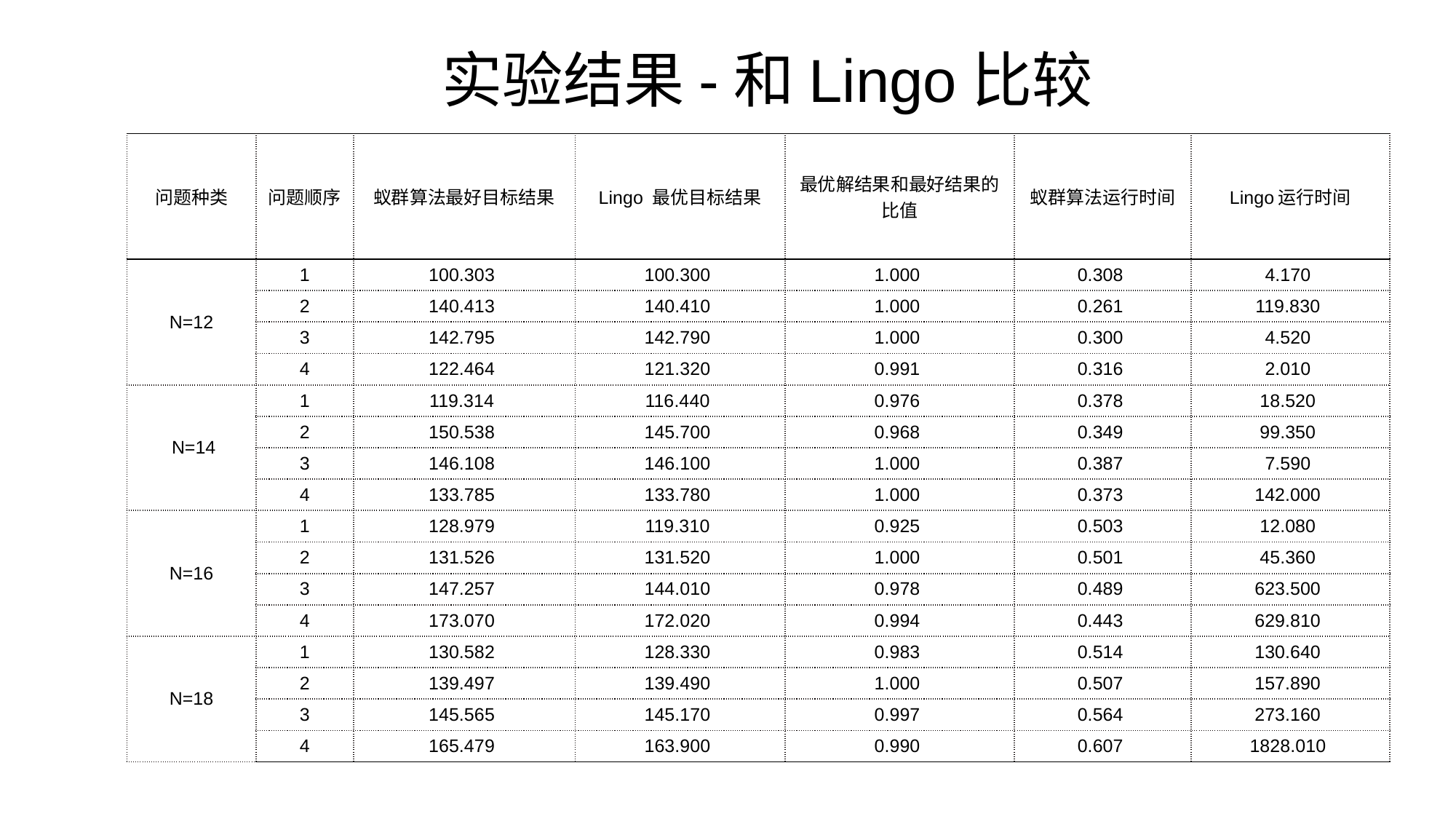

实验结果-和Lingo比较
| 问题种类 | 问题顺序 | 蚁群算法最好目标结果 | Lingo 最优目标结果 | 最优解结果和最好结果的比值 | 蚁群算法运行时间 | Lingo运行时间 |
| --- | --- | --- | --- | --- | --- | --- |
| N=12 | 1 | 100.303 | 100.300 | 1.000 | 0.308 | 4.170 |
|  | 2 | 140.413 | 140.410 | 1.000 | 0.261 | 119.830 |
|  | 3 | 142.795 | 142.790 | 1.000 | 0.300 | 4.520 |
|  | 4 | 122.464 | 121.320 | 0.991 | 0.316 | 2.010 |
| N=14 | 1 | 119.314 | 116.440 | 0.976 | 0.378 | 18.520 |
|  | 2 | 150.538 | 145.700 | 0.968 | 0.349 | 99.350 |
|  | 3 | 146.108 | 146.100 | 1.000 | 0.387 | 7.590 |
|  | 4 | 133.785 | 133.780 | 1.000 | 0.373 | 142.000 |
| N=16 | 1 | 128.979 | 119.310 | 0.925 | 0.503 | 12.080 |
|  | 2 | 131.526 | 131.520 | 1.000 | 0.501 | 45.360 |
|  | 3 | 147.257 | 144.010 | 0.978 | 0.489 | 623.500 |
|  | 4 | 173.070 | 172.020 | 0.994 | 0.443 | 629.810 |
| N=18 | 1 | 130.582 | 128.330 | 0.983 | 0.514 | 130.640 |
|  | 2 | 139.497 | 139.490 | 1.000 | 0.507 | 157.890 |
|  | 3 | 145.565 | 145.170 | 0.997 | 0.564 | 273.160 |
|  | 4 | 165.479 | 163.900 | 0.990 | 0.607 | 1828.010 |